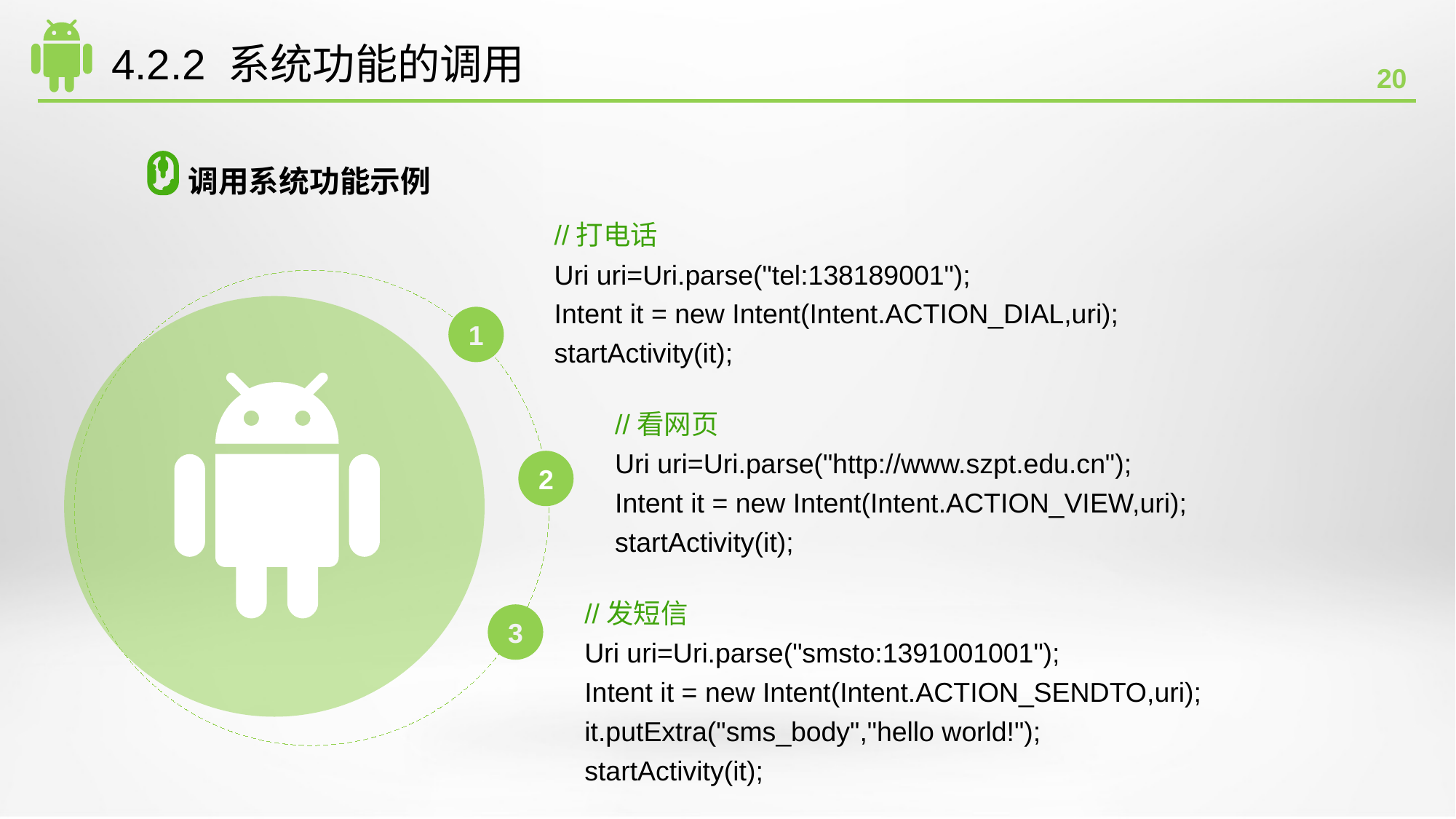

# 4.2.2 系统功能的调用
调用系统功能示例

//打电话
Uri uri=Uri.parse("tel:138189001");
Intent it = new Intent(Intent.ACTION_DIAL,uri);
startActivity(it);

1

//看网页
Uri uri=Uri.parse("http://www.szpt.edu.cn");
Intent it = new Intent(Intent.ACTION_VIEW,uri);
startActivity(it);
2
//发短信
Uri uri=Uri.parse("smsto:1391001001");
Intent it = new Intent(Intent.ACTION_SENDTO,uri);
it.putExtra("sms_body","hello world!");
startActivity(it);
3